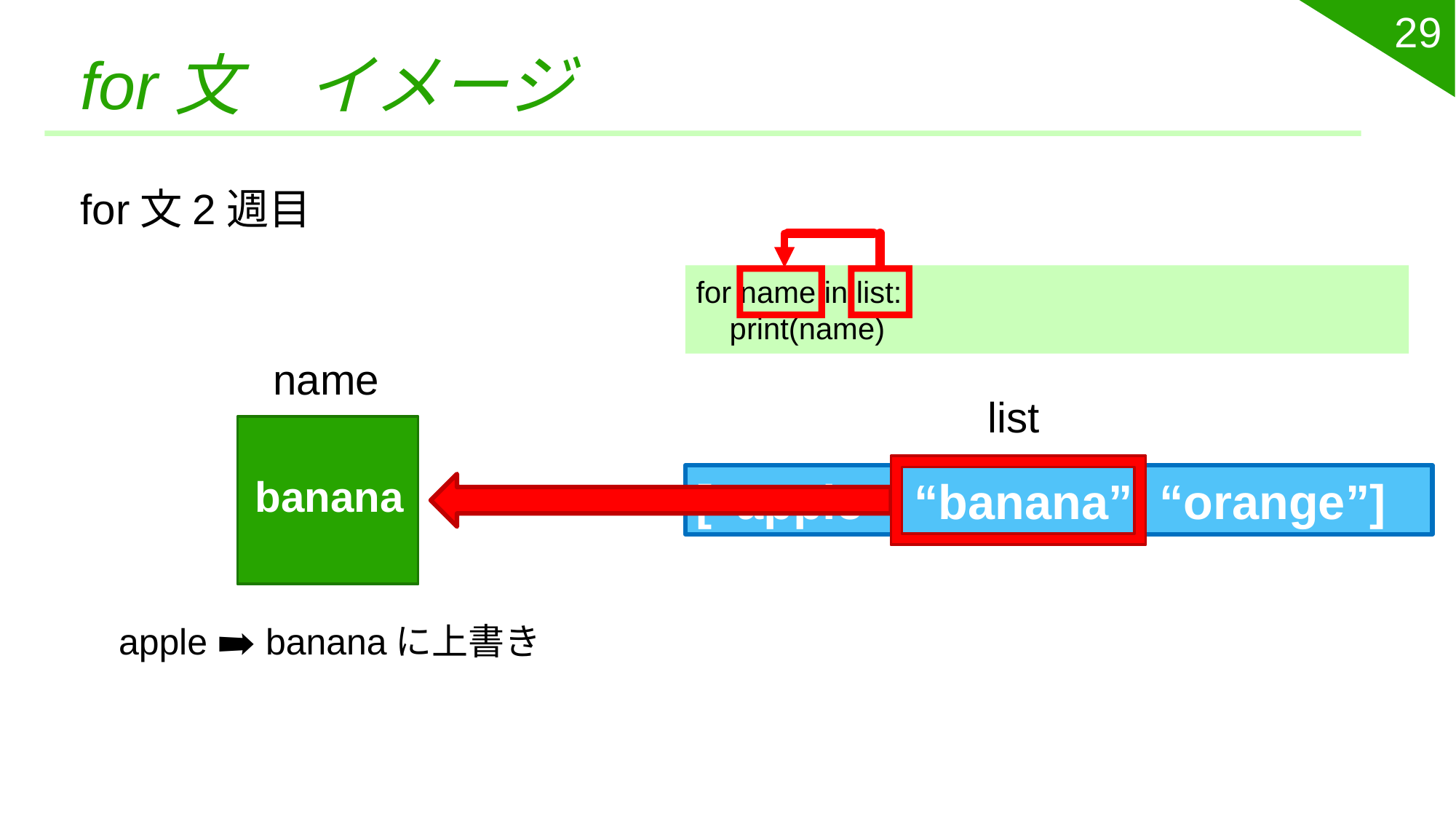

29
# for文　イメージ
for文2週目

for name in list:
    print(name)

name
list

banana
[“apple”, “banana”, “orange”]

apple ➡ bananaに上書き